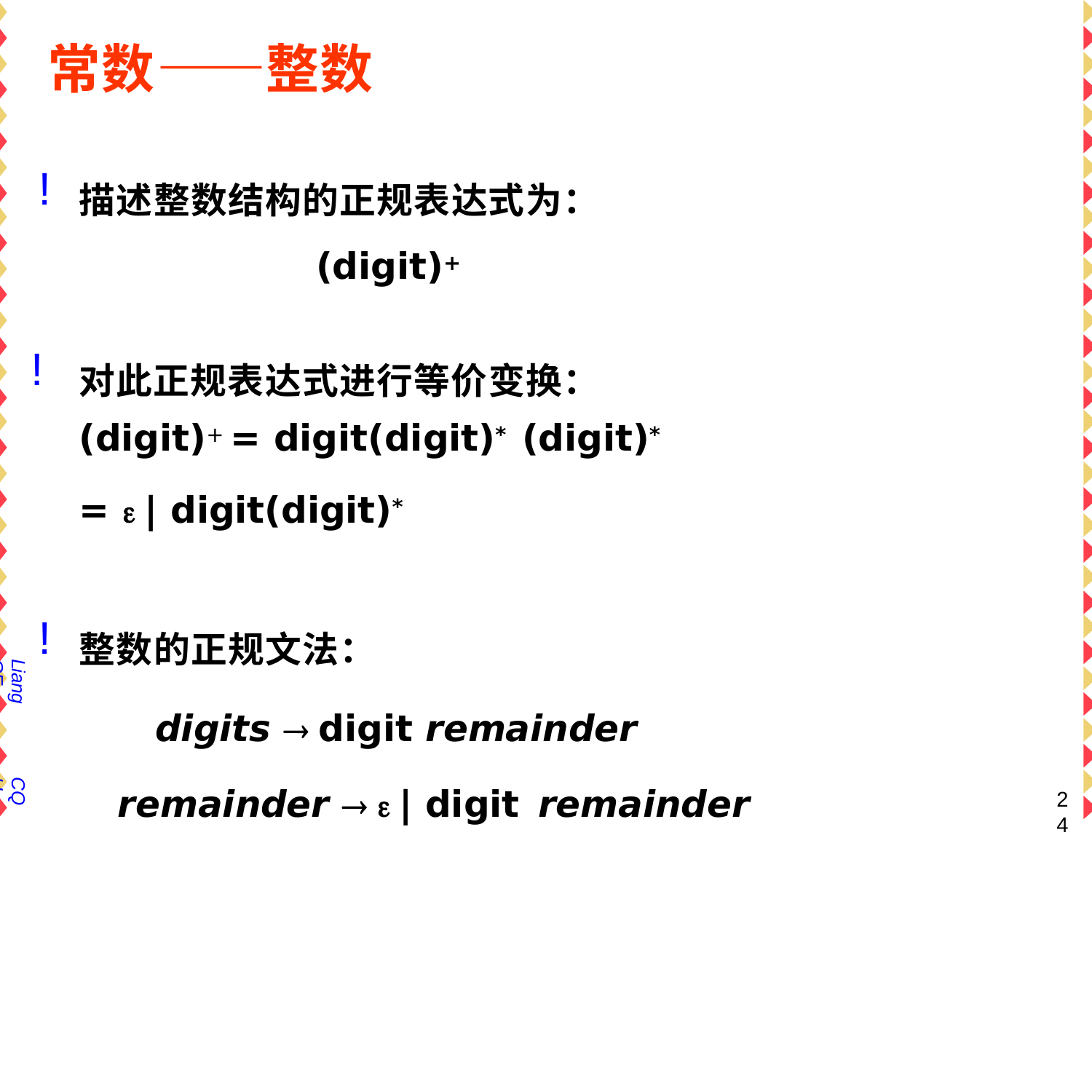

# 常数——整数
描述整数结构的正规表达式为：
(digit)+
对此正规表达式进行等价变换：  (digit)+ = digit(digit)*  (digit)* = ε | digit(digit)*

整数的正规文法：
digits → digit remainder  remainder → ε | digit remainder
Liang GE
CQU
24